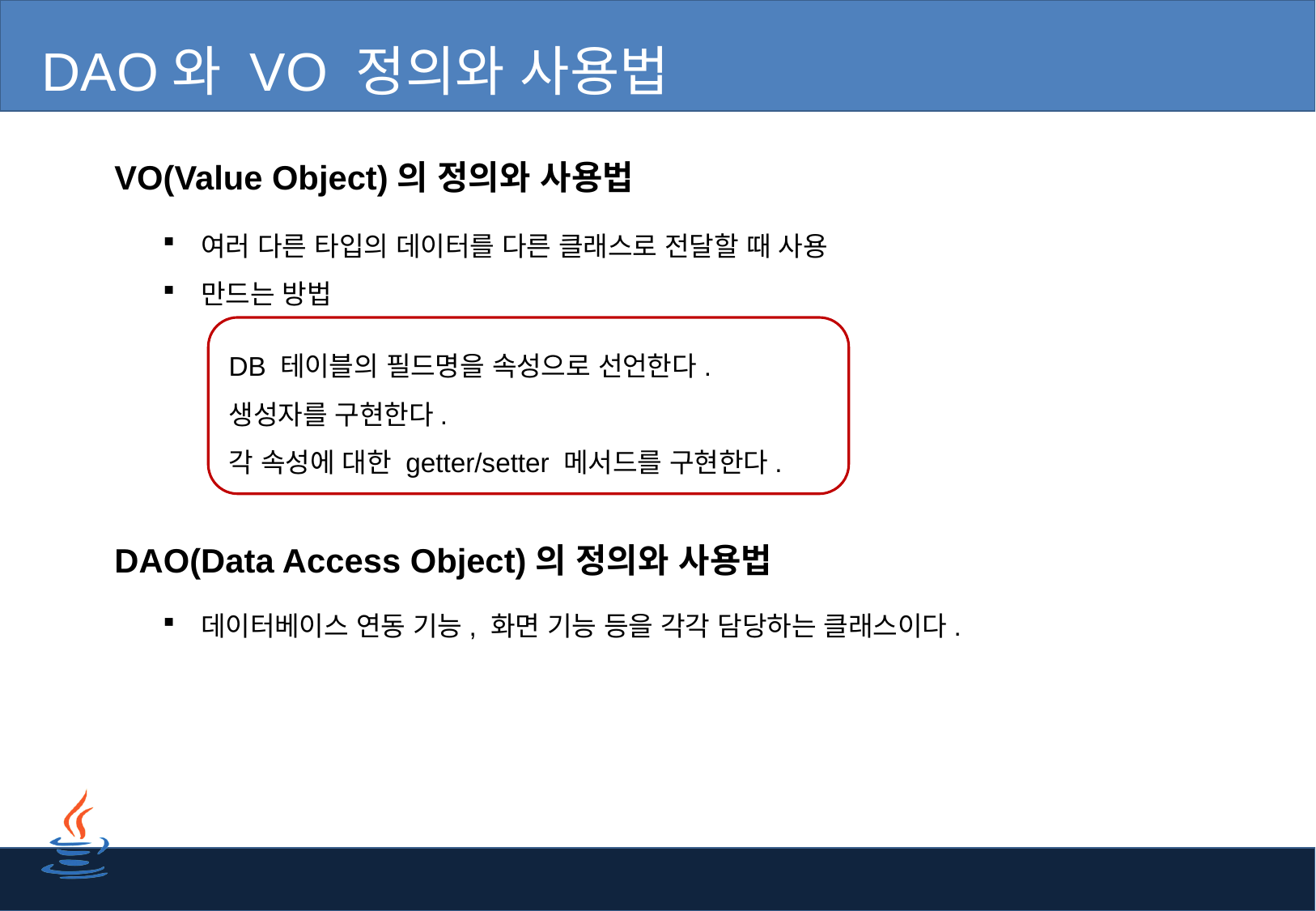

DAO와 VO 정의와 사용법
  VO(Value Object)의 정의와 사용법
여러 다른 타입의 데이터를 다른 클래스로 전달할 때 사용
만드는 방법
DB 테이블의 필드명을 속성으로 선언한다.
생성자를 구현한다.
각 속성에 대한 getter/setter 메서드를 구현한다.
  DAO(Data Access Object)의 정의와 사용법
데이터베이스 연동 기능, 화면 기능 등을 각각 담당하는 클래스이다.